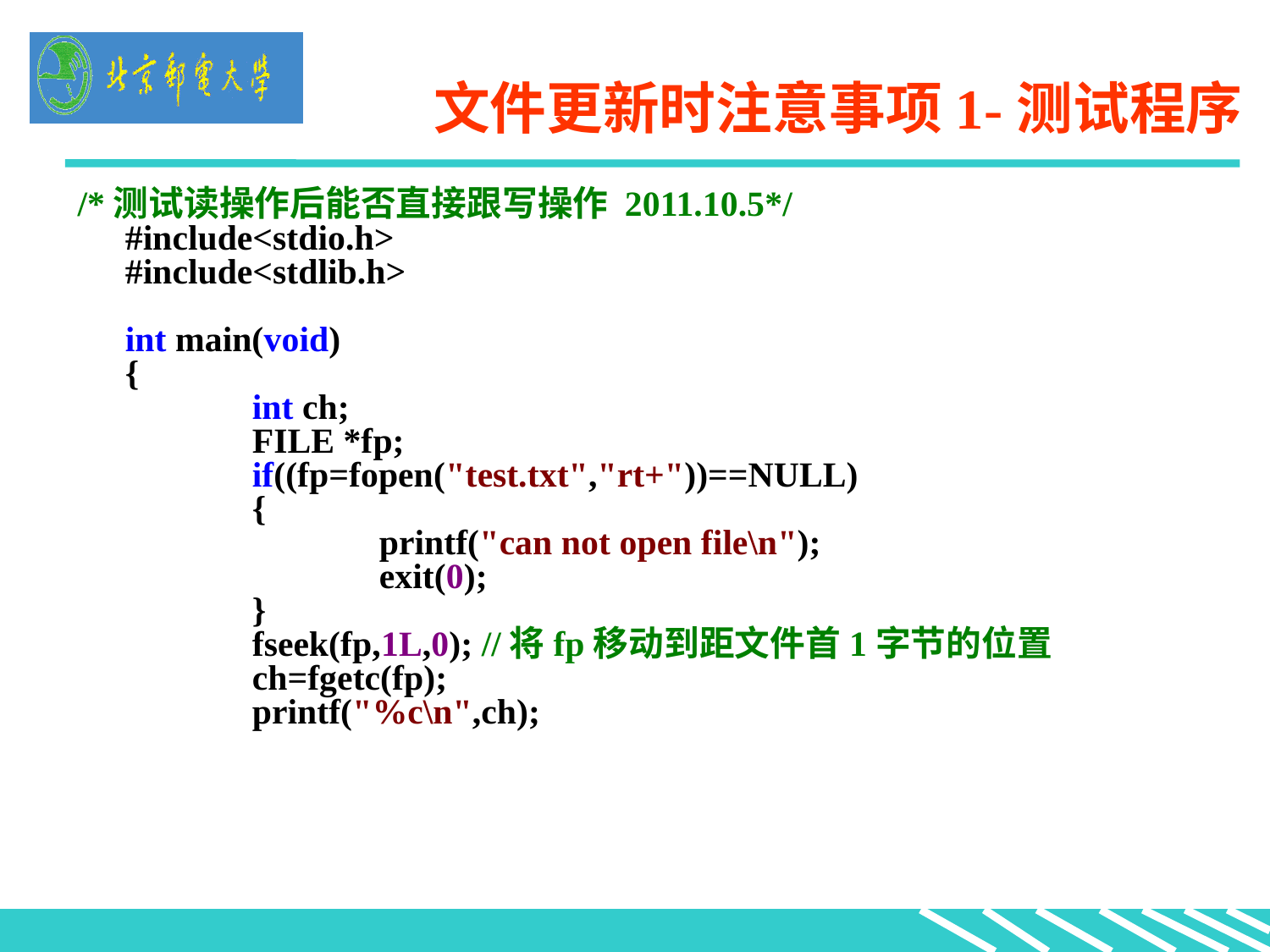

# 文件更新时注意事项1-测试程序
/*测试读操作后能否直接跟写操作 2011.10.5*/
#include<stdio.h>
#include<stdlib.h>
int main(void)
{
	int ch;
	FILE *fp;
	if((fp=fopen("test.txt","rt+"))==NULL)
	{
		printf("can not open file\n");
		exit(0);
	}
	fseek(fp,1L,0); //将fp移动到距文件首1字节的位置
	ch=fgetc(fp);
	printf("%c\n",ch);
41